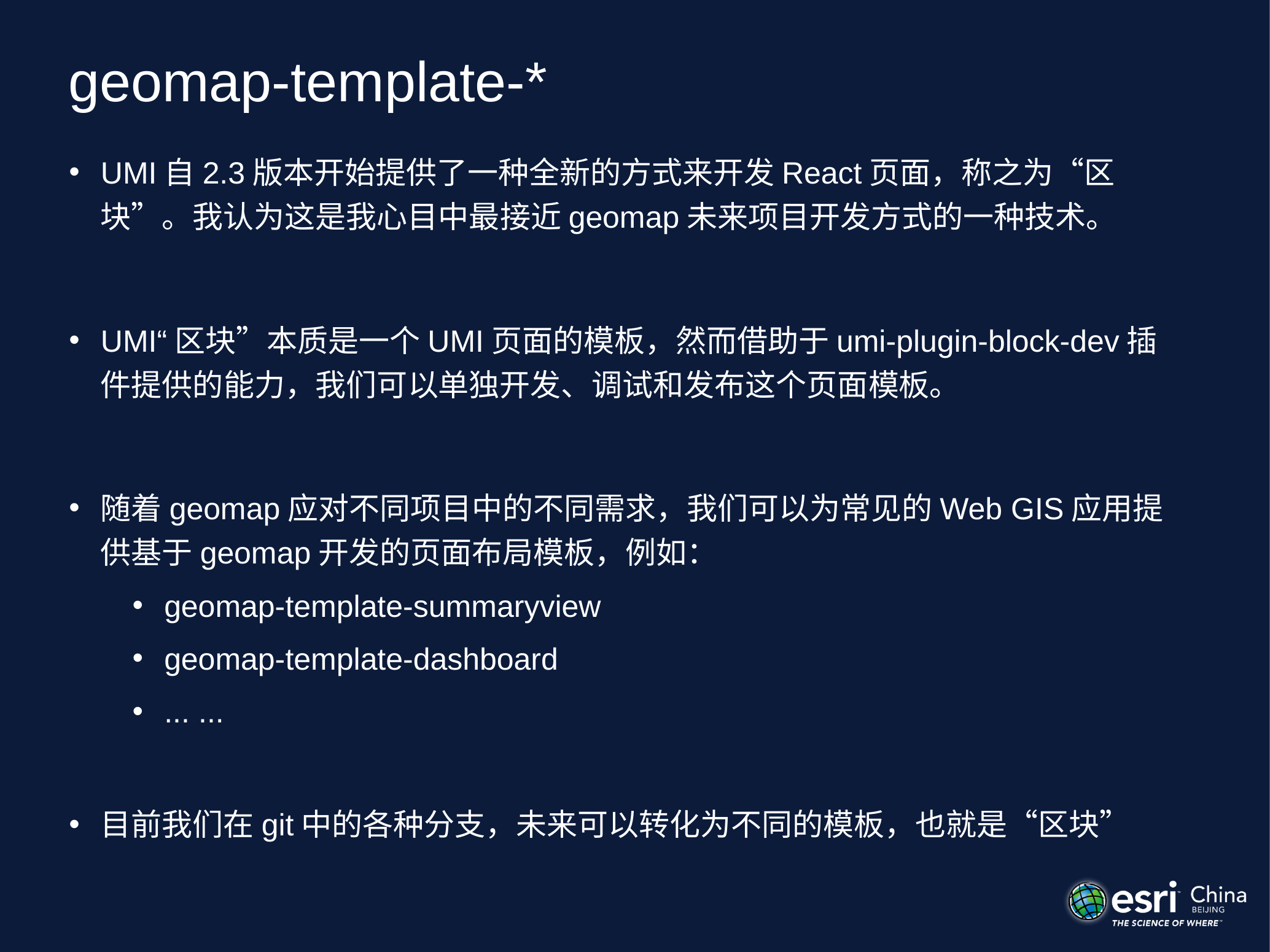

# geomap-template-*
UMI自2.3版本开始提供了一种全新的方式来开发React页面，称之为“区块”。我认为这是我心目中最接近geomap未来项目开发方式的一种技术。

UMI“区块”本质是一个UMI页面的模板，然而借助于umi-plugin-block-dev插件提供的能力，我们可以单独开发、调试和发布这个页面模板。

随着geomap应对不同项目中的不同需求，我们可以为常见的Web GIS应用提供基于geomap开发的页面布局模板，例如：
geomap-template-summaryview
geomap-template-dashboard
... ...

目前我们在git中的各种分支，未来可以转化为不同的模板，也就是“区块”